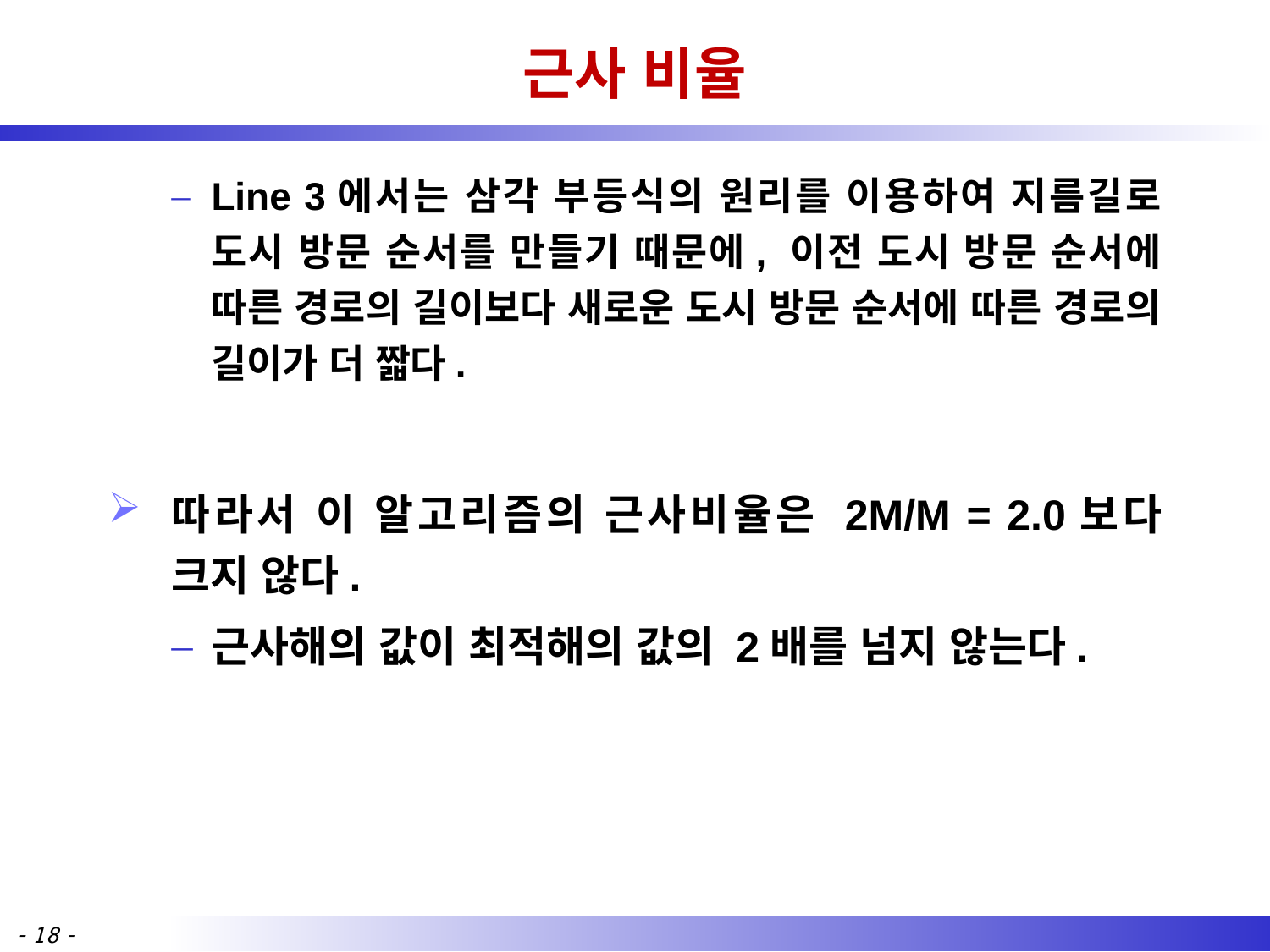

# 근사 비율
Line 3에서는 삼각 부등식의 원리를 이용하여 지름길로 도시 방문 순서를 만들기 때문에, 이전 도시 방문 순서에 따른 경로의 길이보다 새로운 도시 방문 순서에 따른 경로의 길이가 더 짧다.

따라서 이 알고리즘의 근사비율은 2M/M = 2.0보다 크지 않다.
근사해의 값이 최적해의 값의 2배를 넘지 않는다.
- 18 -